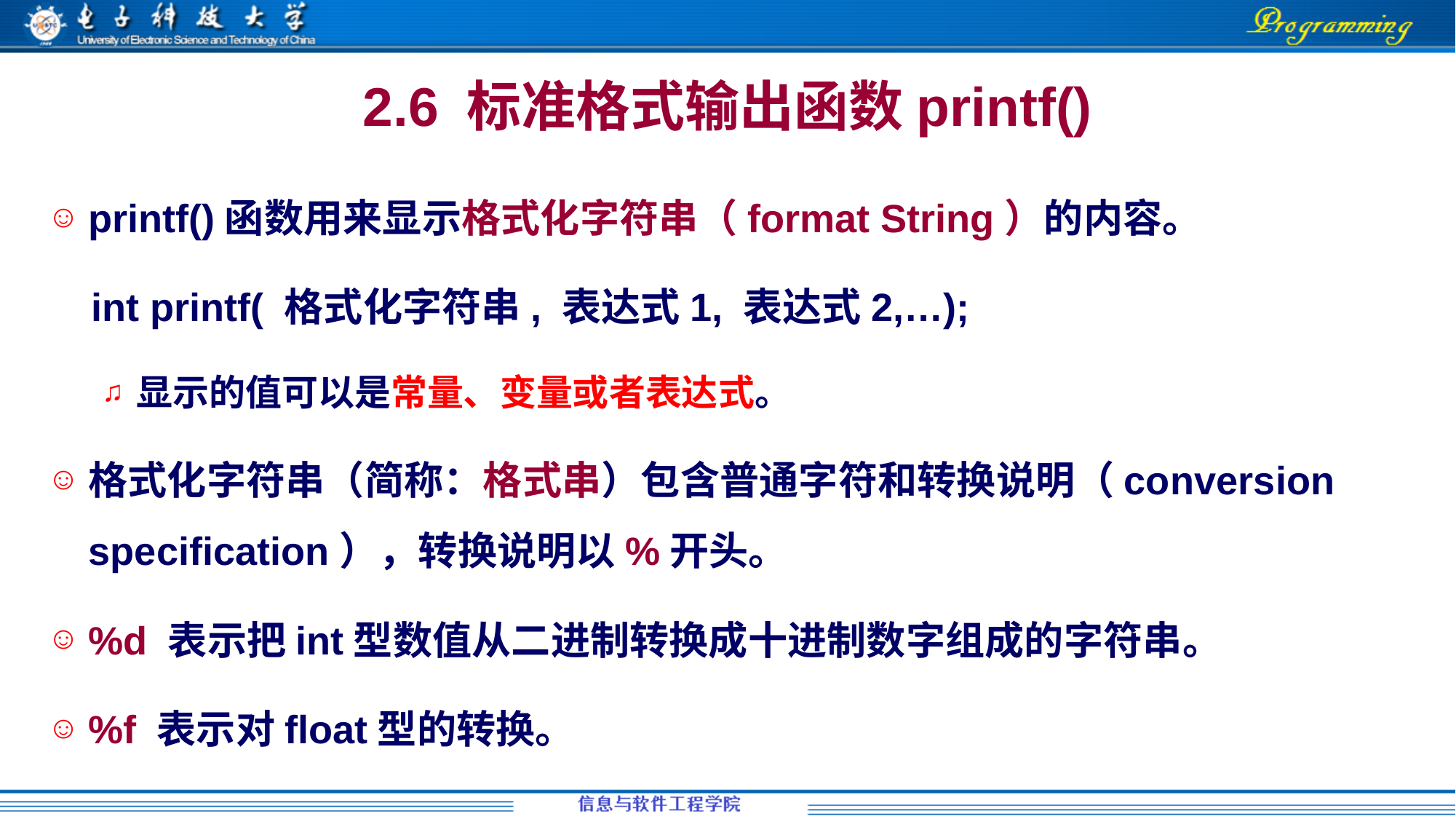

# 2.6 标准格式输出函数printf()
printf()函数用来显示格式化字符串（format String）的内容。
    int printf( 格式化字符串, 表达式1, 表达式2,…);
显示的值可以是常量、变量或者表达式。
格式化字符串（简称：格式串）包含普通字符和转换说明（conversion specification），转换说明以%开头。
%d 表示把int型数值从二进制转换成十进制数字组成的字符串。
%f 表示对float型的转换。